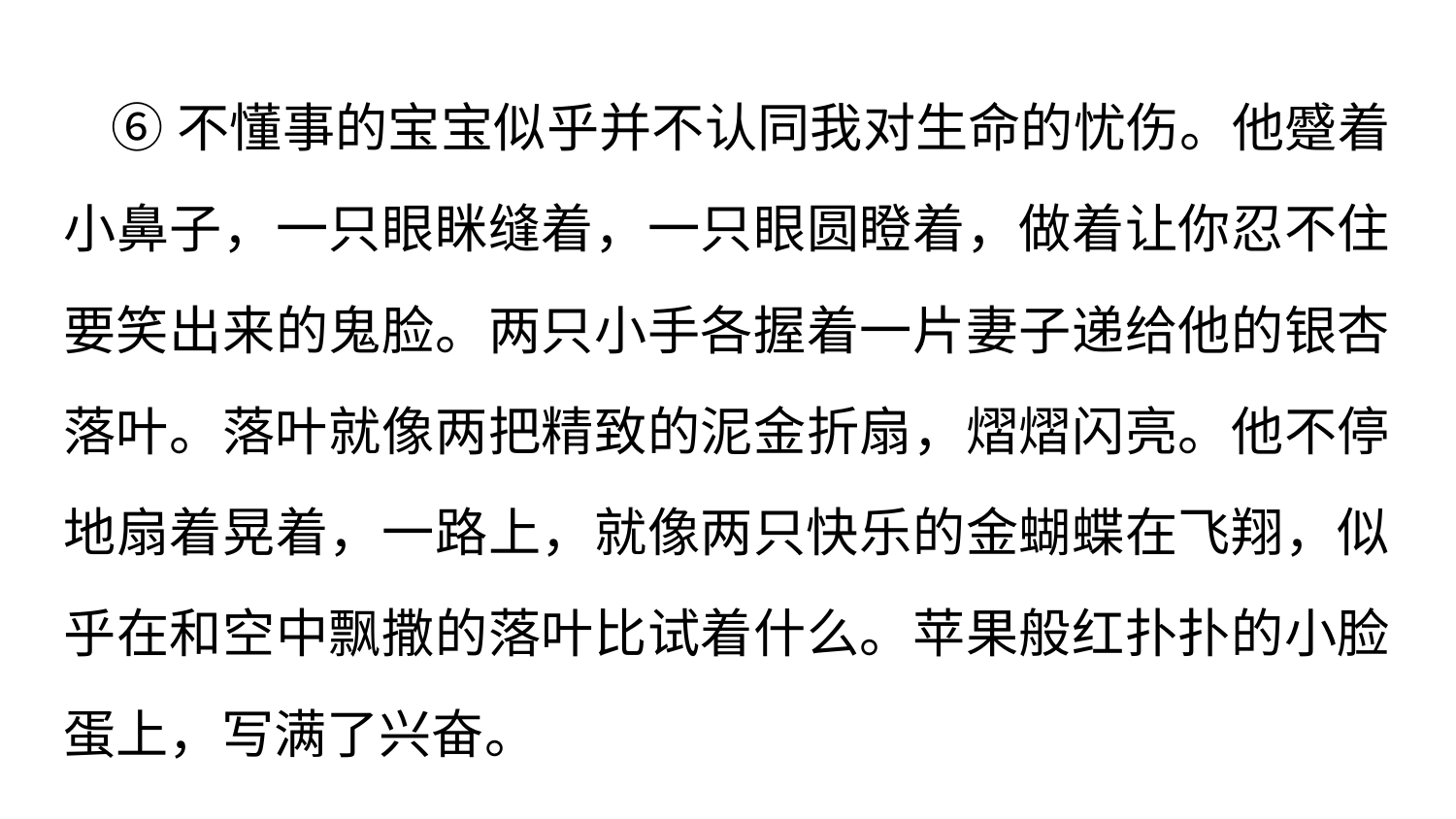

⑥不懂事的宝宝似乎并不认同我对生命的忧伤。他蹙着小鼻子，一只眼眯缝着，一只眼圆瞪着，做着让你忍不住要笑出来的鬼脸。两只小手各握着一片妻子递给他的银杏落叶。落叶就像两把精致的泥金折扇，熠熠闪亮。他不停地扇着晃着，一路上，就像两只快乐的金蝴蝶在飞翔，似乎在和空中飘撒的落叶比试着什么。苹果般红扑扑的小脸蛋上，写满了兴奋。